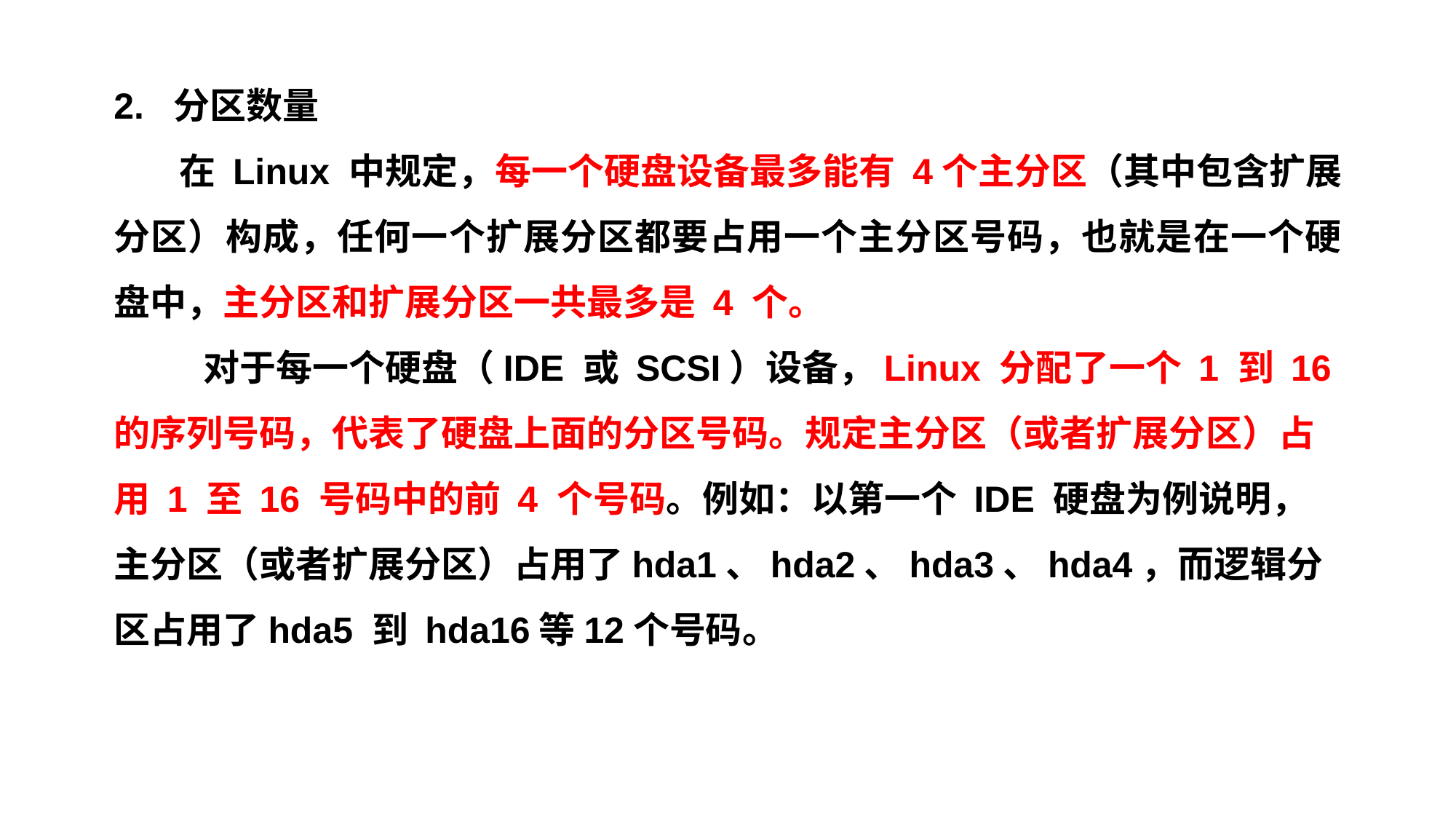

2.  分区数量
   在 Linux 中规定，每一个硬盘设备最多能有 4个主分区（其中包含扩展分区）构成，任何一个扩展分区都要占用一个主分区号码，也就是在一个硬盘中，主分区和扩展分区一共最多是 4 个。
      对于每一个硬盘（IDE 或 SCSI）设备，Linux 分配了一个 1 到 16 的序列号码，代表了硬盘上面的分区号码。规定主分区（或者扩展分区）占用 1 至 16 号码中的前 4 个号码。例如：以第一个 IDE 硬盘为例说明，主分区（或者扩展分区）占用了hda1、hda2、hda3、hda4，而逻辑分区占用了hda5 到 hda16等12个号码。
12